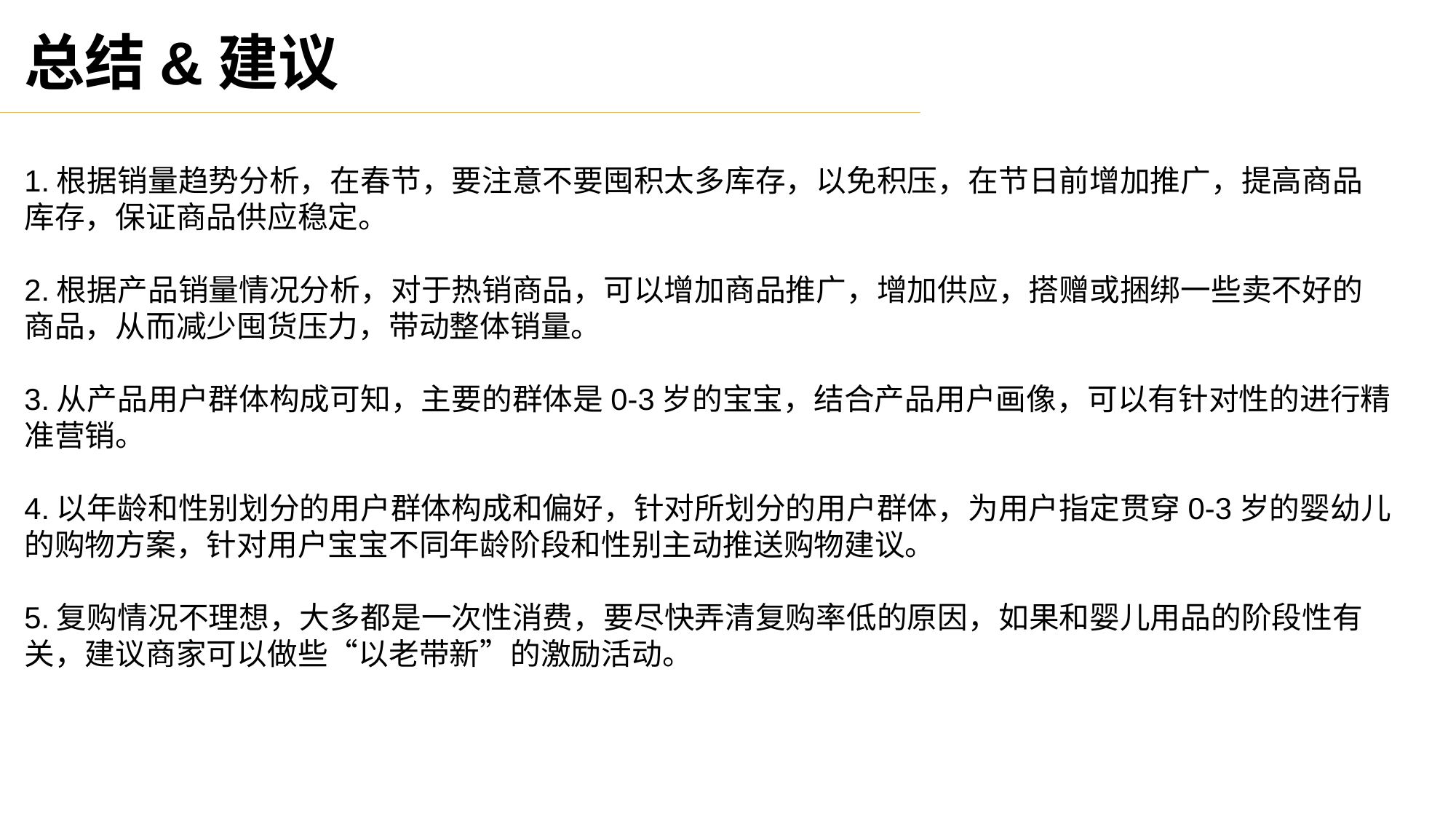

总结&建议
1.根据销量趋势分析，在春节，要注意不要囤积太多库存，以免积压，在节日前增加推广，提高商品库存，保证商品供应稳定。

2.根据产品销量情况分析，对于热销商品，可以增加商品推广，增加供应，搭赠或捆绑一些卖不好的商品，从而减少囤货压力，带动整体销量。

3.从产品用户群体构成可知，主要的群体是0-3岁的宝宝，结合产品用户画像，可以有针对性的进行精准营销。

4.以年龄和性别划分的用户群体构成和偏好，针对所划分的用户群体，为用户指定贯穿0-3岁的婴幼儿的购物方案，针对用户宝宝不同年龄阶段和性别主动推送购物建议。

5.复购情况不理想，大多都是一次性消费，要尽快弄清复购率低的原因，如果和婴儿用品的阶段性有关，建议商家可以做些“以老带新”的激励活动。